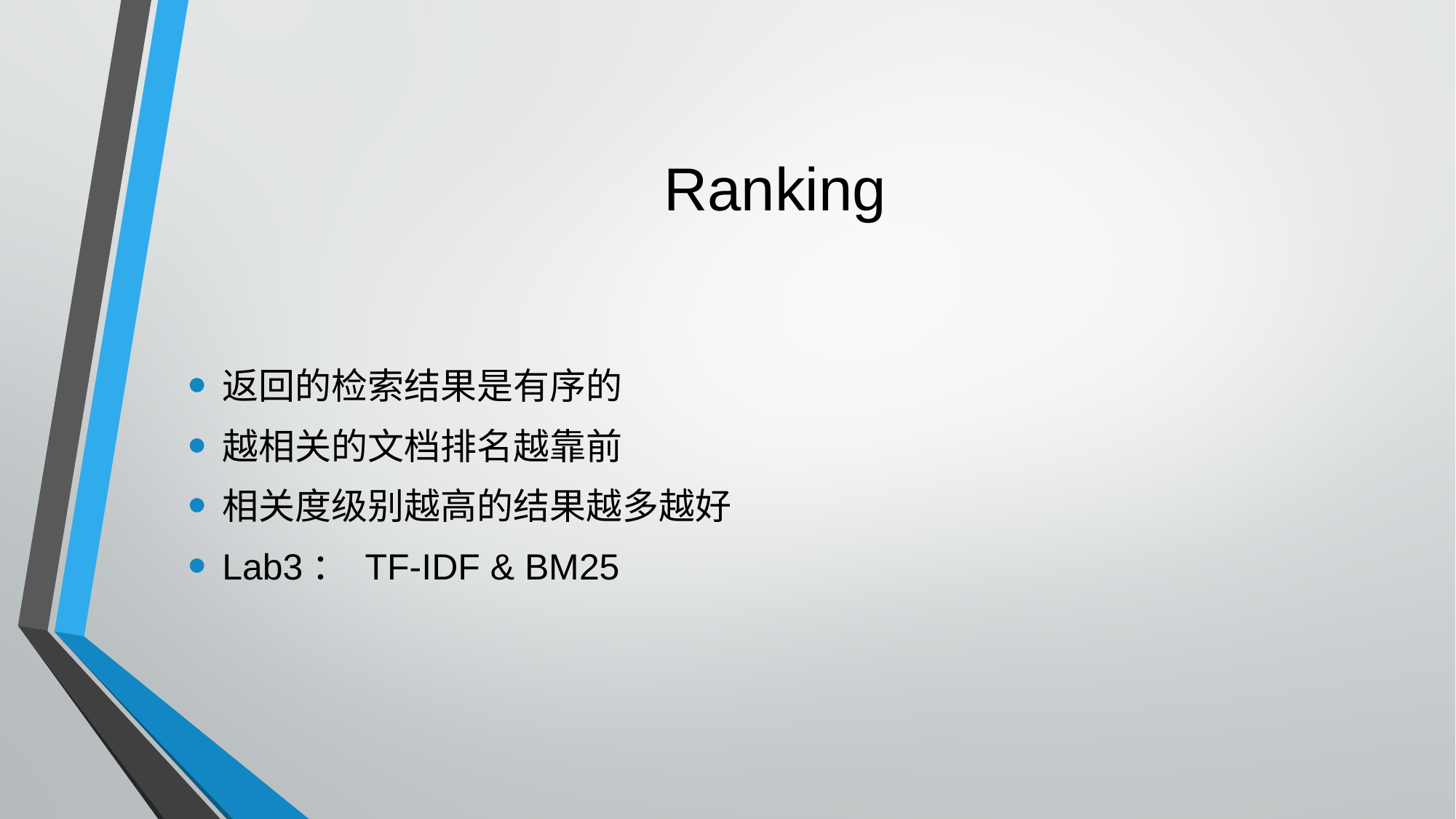

# Ranking
返回的检索结果是有序的
越相关的文档排名越靠前
相关度级别越高的结果越多越好
Lab3： TF-IDF & BM25